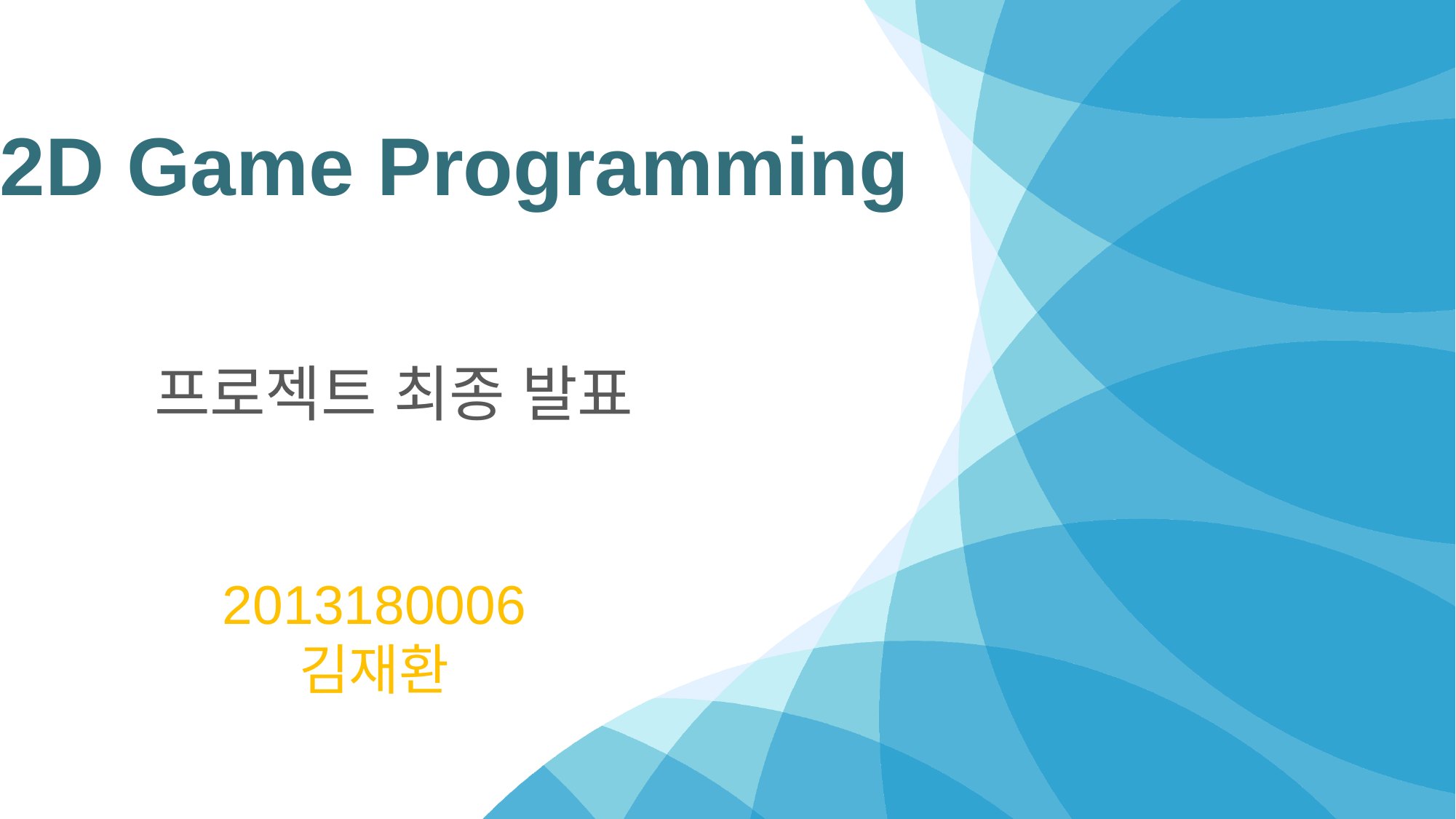

2D Game Programming
프로젝트 최종 발표
2013180006 김재환